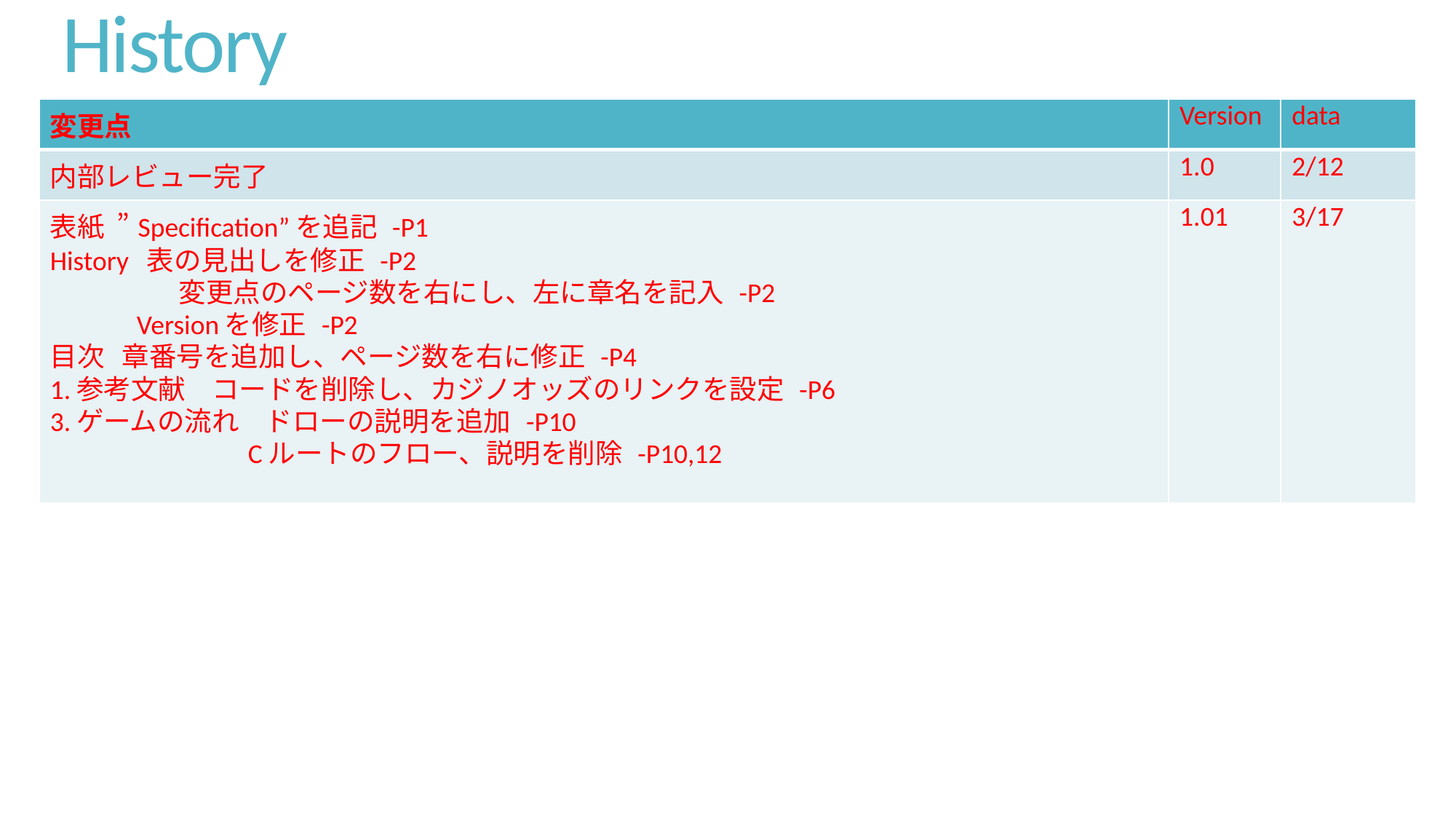

History
| 変更点 | Version | data |
| --- | --- | --- |
| 内部レビュー完了 | 1.0 | 2/12 |
| 表紙 ”Specification”を追記 -P1 History 表の見出しを修正 -P2 変更点のページ数を右にし、左に章名を記入 -P2 Versionを修正 -P2 目次 章番号を追加し、ページ数を右に修正 -P4 1.参考文献 コードを削除し、カジノオッズのリンクを設定 -P6 3.ゲームの流れ ドローの説明を追加 -P10 Cルートのフロー、説明を削除 -P10,12 | 1.01 | 3/17 |